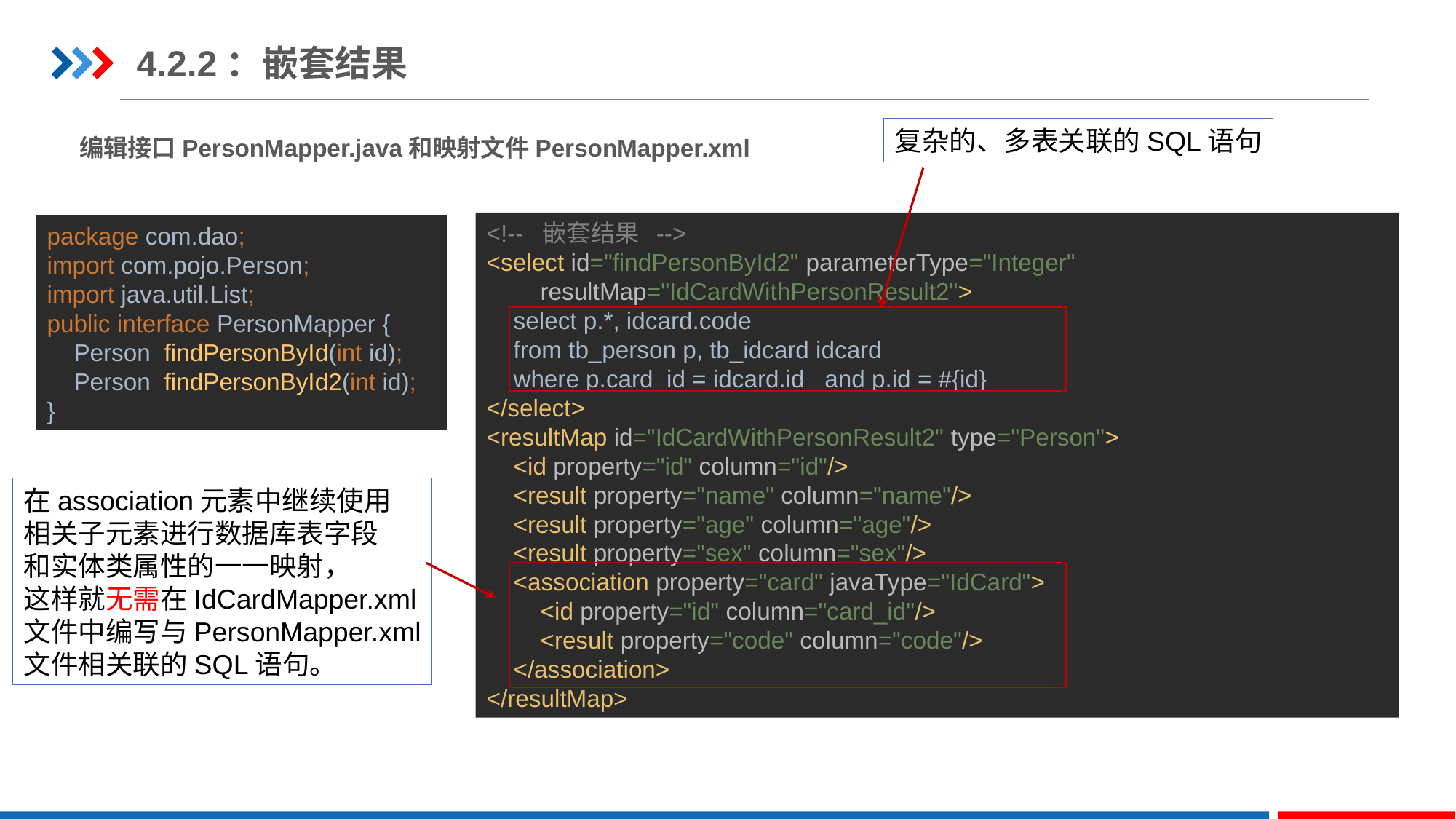

4.2.2：嵌套结果
编辑接口PersonMapper.java和映射文件PersonMapper.xml
复杂的、多表关联的SQL语句
STEP  05
<!--  嵌套结果  -->
<select id="findPersonById2" parameterType="Integer"
        resultMap="IdCardWithPersonResult2">
    select p.*, idcard.code
    from tb_person p, tb_idcard idcard
    where p.card_id = idcard.id   and p.id = #{id}
</select>
<resultMap id="IdCardWithPersonResult2" type="Person">
    <id property="id" column="id"/>
    <result property="name" column="name"/>
    <result property="age" column="age"/>
    <result property="sex" column="sex"/>
    <association property="card" javaType="IdCard">
        <id property="id" column="card_id"/>
        <result property="code" column="code"/>
    </association>
</resultMap>
package com.dao;
import com.pojo.Person;
import java.util.List;
public interface PersonMapper {
    Person  findPersonById(int id);
    Person  findPersonById2(int id);
}

在association元素中继续使用
相关子元素进行数据库表字段
和实体类属性的一一映射，
这样就无需在IdCardMapper.xml
文件中编写与PersonMapper.xml
文件相关联的SQL语句。